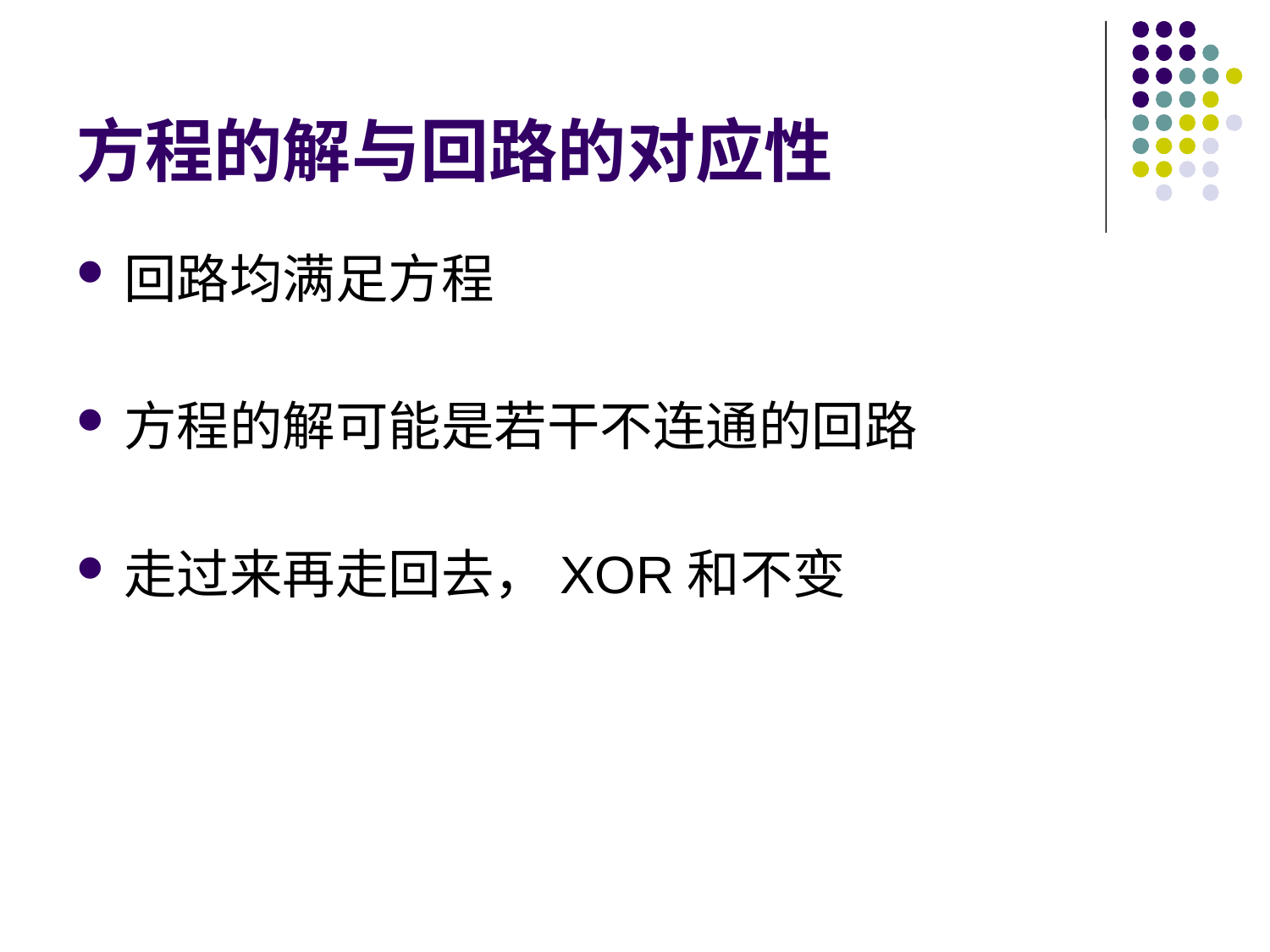

# 方程的解与回路的对应性
回路均满足方程

方程的解可能是若干不连通的回路

走过来再走回去，XOR和不变